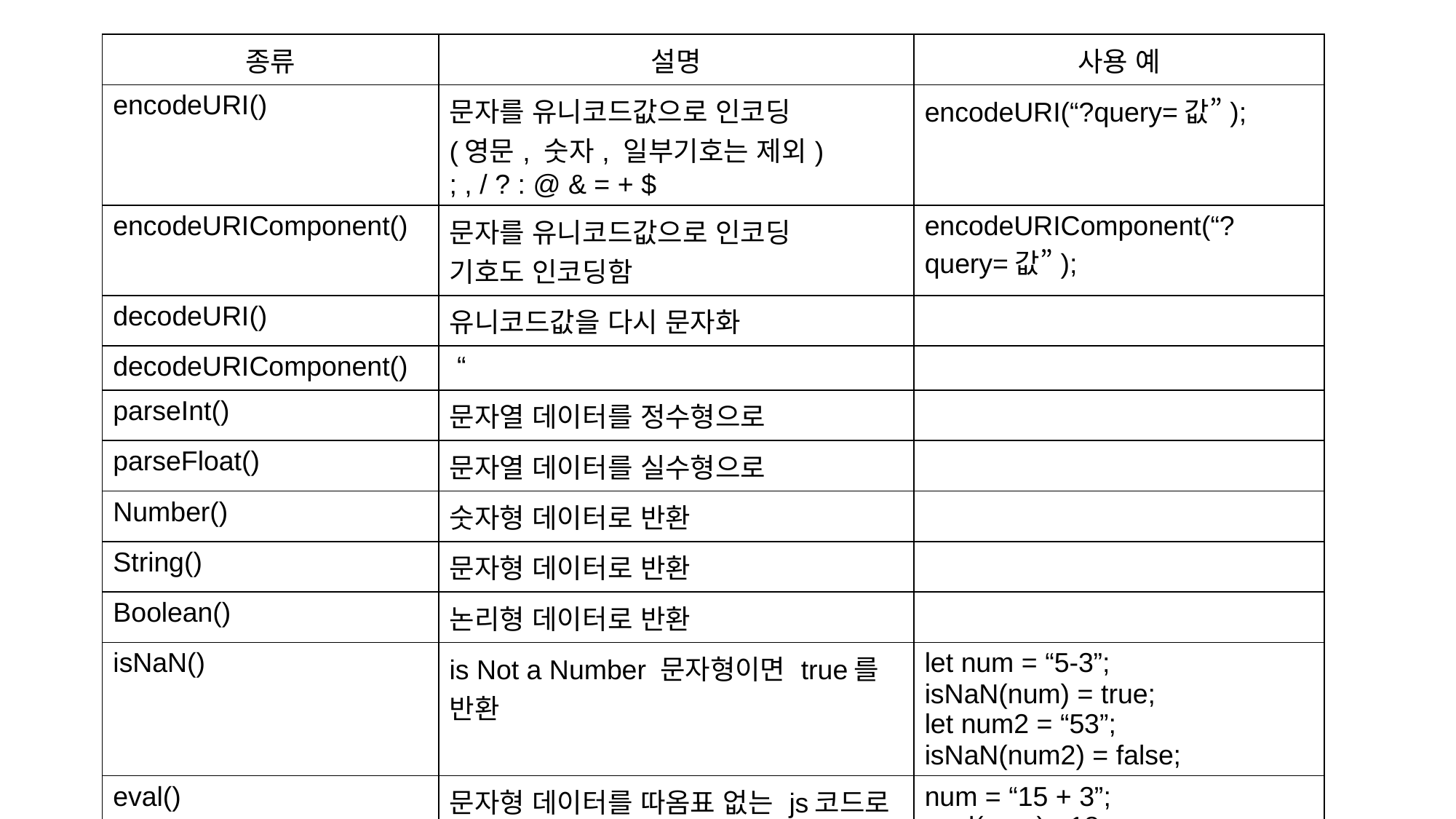

| 종류 | 설명 | 사용 예 |
| --- | --- | --- |
| encodeURI() | 문자를 유니코드값으로 인코딩 (영문, 숫자, 일부기호는 제외) ; , / ? : @ & = + $ | encodeURI(“?query=값”); |
| encodeURIComponent() | 문자를 유니코드값으로 인코딩 기호도 인코딩함 | encodeURIComponent(“?query=값”); |
| decodeURI() | 유니코드값을 다시 문자화 |  |
| decodeURIComponent() | “ |  |
| parseInt() | 문자열 데이터를 정수형으로 |  |
| parseFloat() | 문자열 데이터를 실수형으로 |  |
| Number() | 숫자형 데이터로 반환 |  |
| String() | 문자형 데이터로 반환 |  |
| Boolean() | 논리형 데이터로 반환 |  |
| isNaN() | is Not a Number 문자형이면 true를 반환 | let num = “5-3”; isNaN(num) = true; let num2 = “53”; isNaN(num2) = false; |
| eval() | 문자형 데이터를 따옴표 없는 js코드로 처리하는 함수 | num = “15 + 3”; eval(num) =18 |